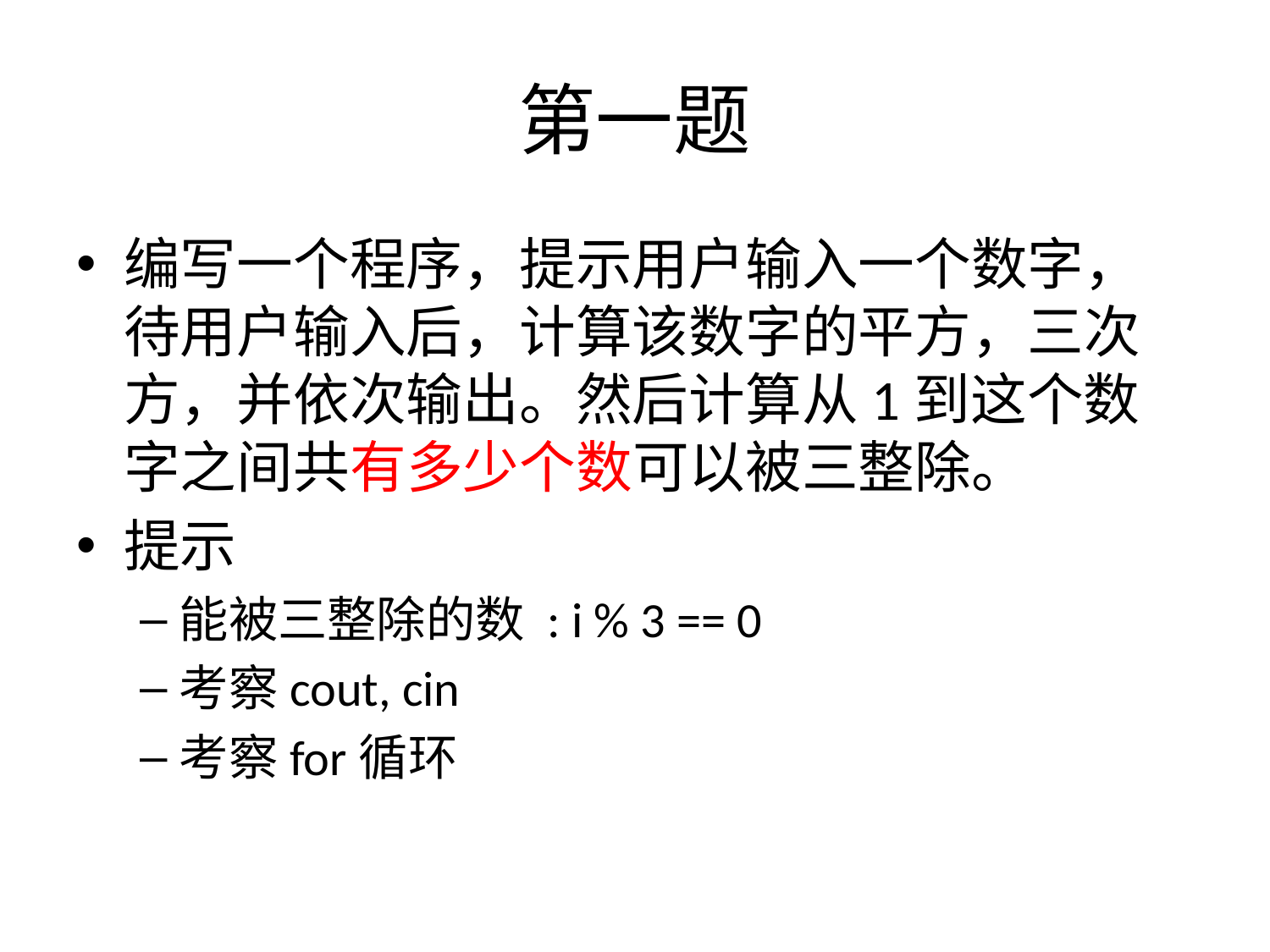

# 第一题
编写一个程序，提示用户输入一个数字，待用户输入后，计算该数字的平方，三次方，并依次输出。然后计算从1到这个数字之间共有多少个数可以被三整除。
提示
能被三整除的数 : i % 3 == 0
考察cout, cin
考察for循环